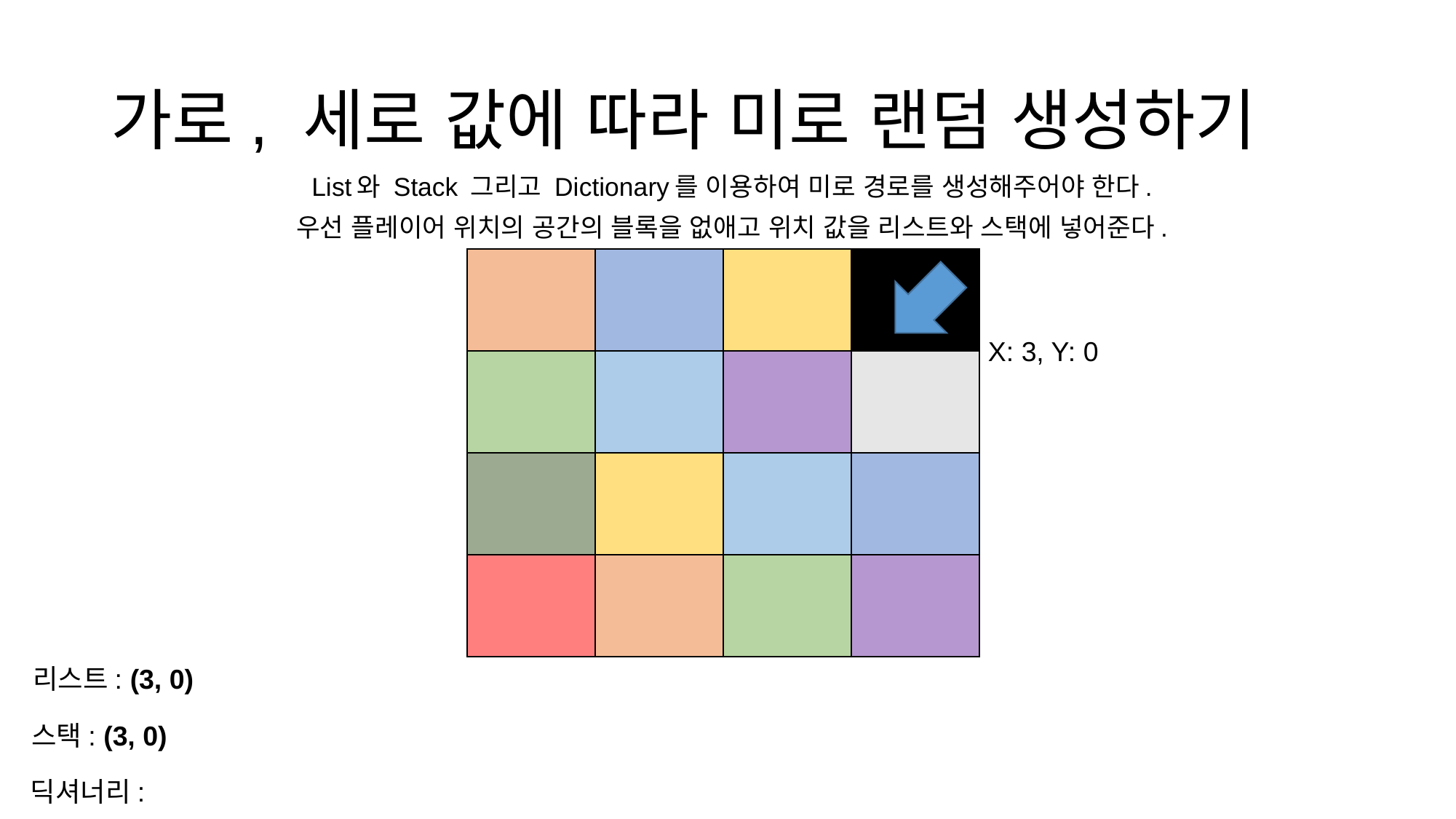

# 가로, 세로 값에 따라 미로 랜덤 생성하기
List와 Stack 그리고 Dictionary를 이용하여 미로 경로를 생성해주어야 한다.
우선 플레이어 위치의 공간의 블록을 없애고 위치 값을 리스트와 스택에 넣어준다.

X: 3, Y: 0

리스트: (3, 0)
스택: (3, 0)
딕셔너리: